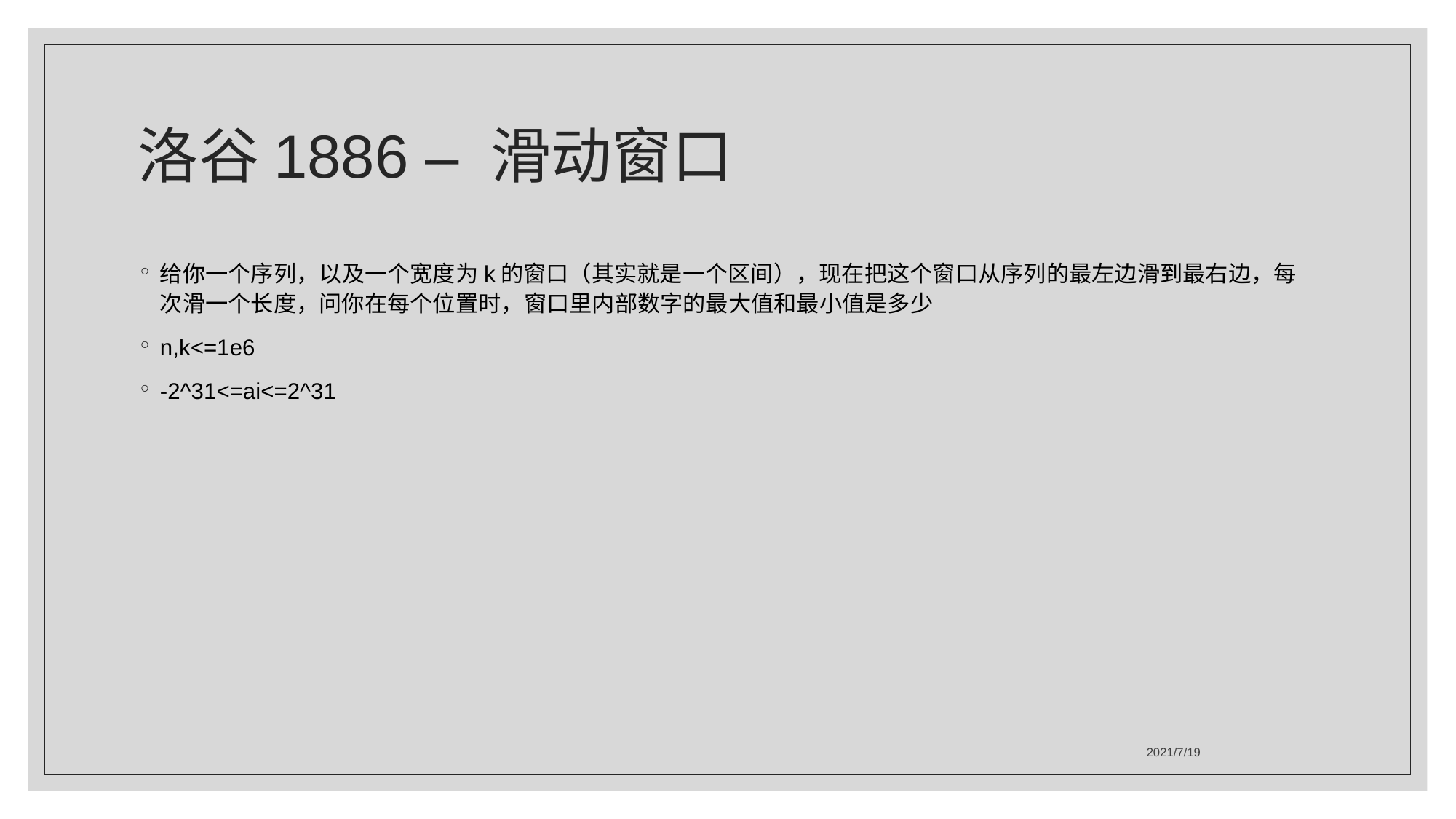

# 洛谷1886 – 滑动窗口
给你一个序列，以及一个宽度为k的窗口（其实就是一个区间），现在把这个窗口从序列的最左边滑到最右边，每次滑一个长度，问你在每个位置时，窗口里内部数字的最大值和最小值是多少
n,k<=1e6
-2^31<=ai<=2^31
2021/7/19